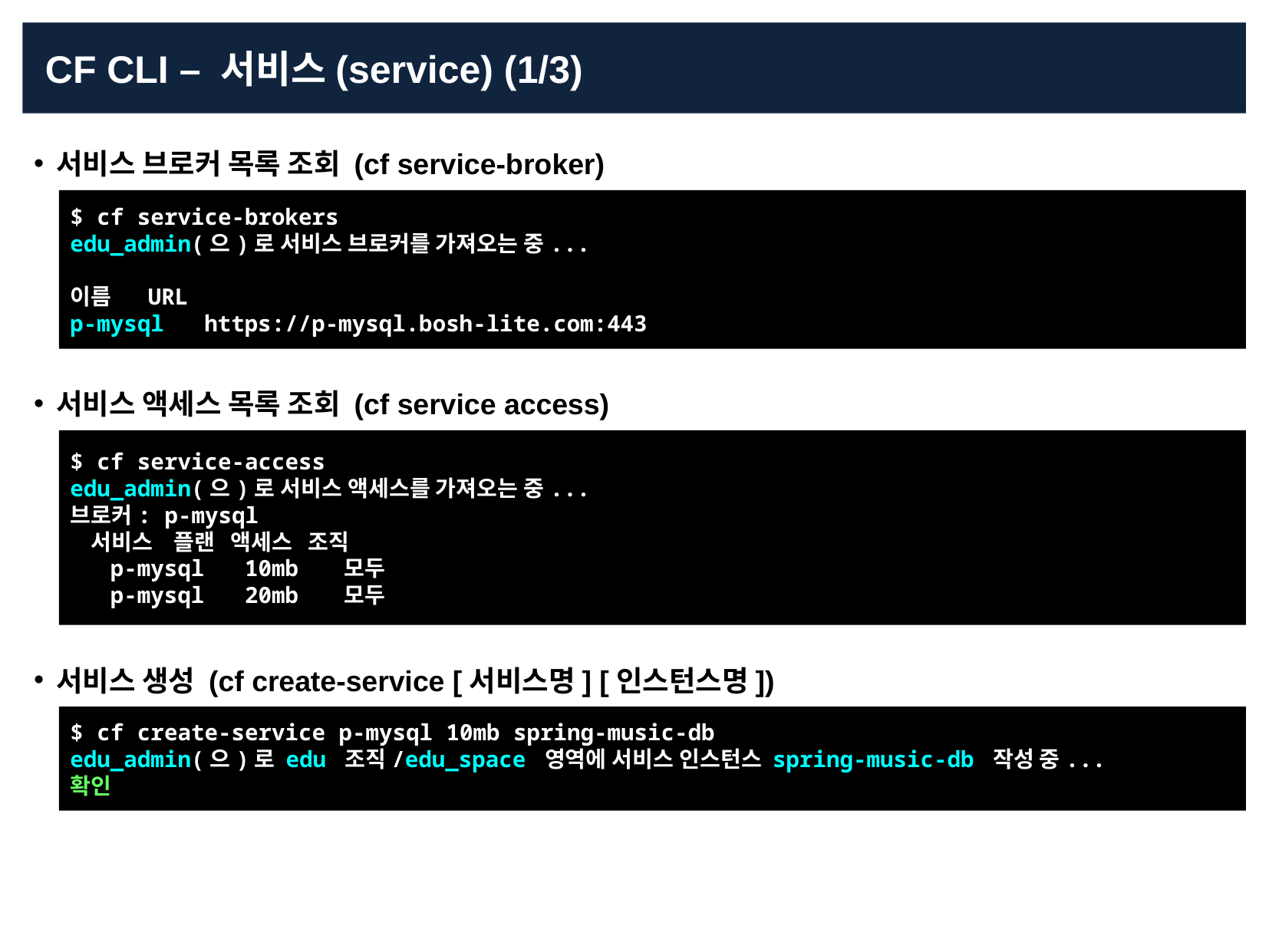

CF CLI – 서비스(service) (1/3)
서비스 브로커 목록 조회 (cf service-broker)
$ cf service-brokers
edu_admin(으)로 서비스 브로커를 가져오는 중...

이름      URL
p-mysql   https://p-mysql.bosh-lite.com:443
서비스 액세스 목록 조회 (cf service access)
$ cf service-access
edu_admin(으)로 서비스 액세스를 가져오는 중...
브로커: p-mysql
   서비스    플랜   액세스   조직
   p-mysql   10mb   모두
   p-mysql   20mb   모두
서비스 생성 (cf create-service [서비스명] [인스턴스명])
$ cf create-service p-mysql 10mb spring-music-db
edu_admin(으)로 edu 조직/edu_space 영역에 서비스 인스턴스 spring-music-db 작성 중...
확인